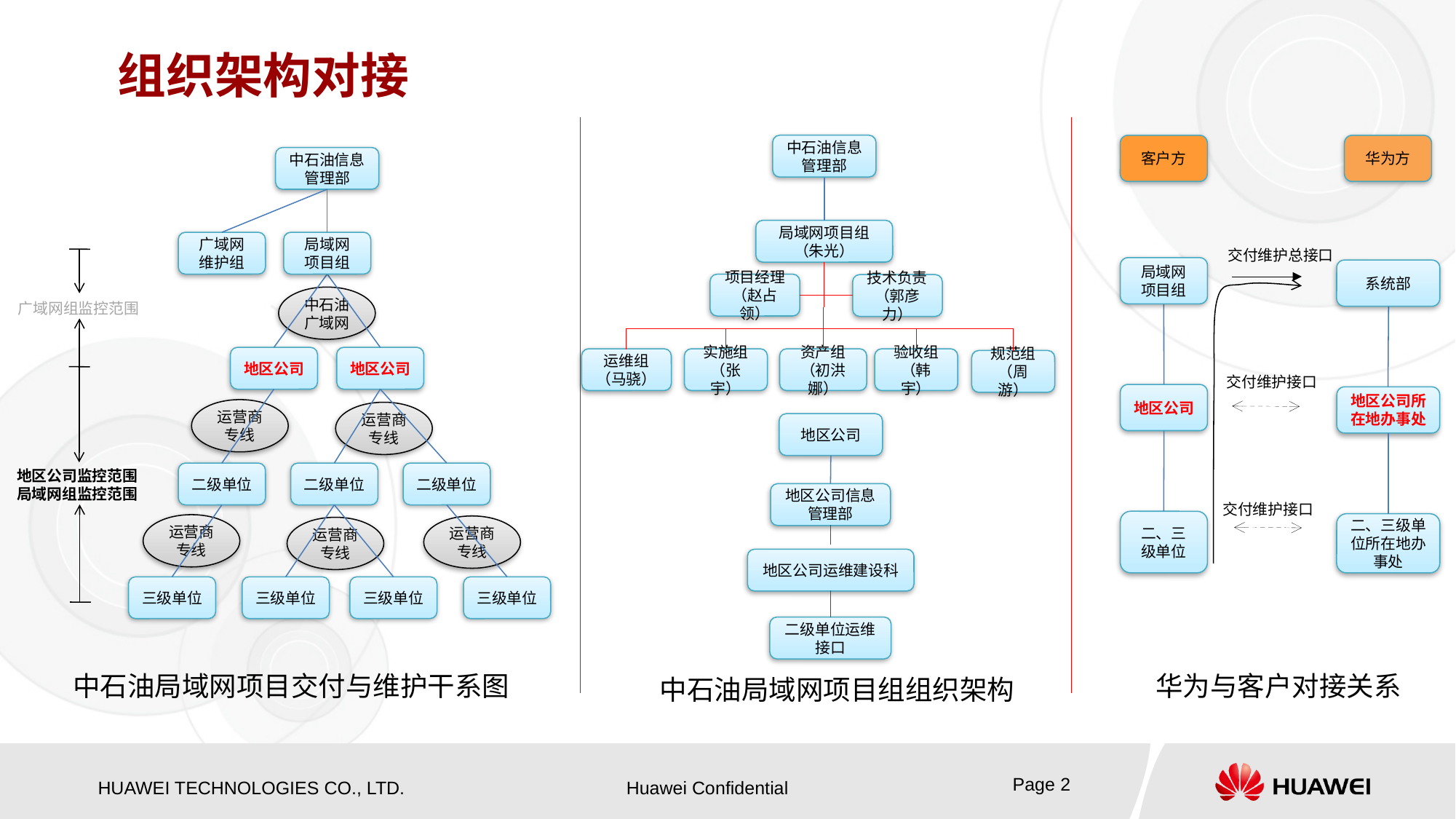

# 组织架构对接
中石油信息
管理部
客户方
华为方
中石油信息
管理部
广域网
维护组
局域网
项目组
中石油广域网
广域网组监控范围
地区公司
地区公司
运营商专线
运营商专线
地区公司监控范围
局域网组监控范围
二级单位
二级单位
二级单位
运营商专线
运营商专线
运营商专线
三级单位
三级单位
三级单位
三级单位
中石油局域网项目交付与维护干系图
局域网项目组
（朱光）
交付维护总接口
局域网
项目组
系统部
项目经理
（赵占领）
技术负责
（郭彦力）

运维组
（马骁）
实施组
（张宇）
资产组
（初洪娜）
验收组
（韩宇）
规范组
（周游）
交付维护接口
地区公司
地区公司所在地办事处
地区公司
地区公司信息管理部
交付维护接口
二、三级单位
二、三级单位所在地办事处
地区公司运维建设科
二级单位运维接口
华为与客户对接关系
中石油局域网项目组组织架构